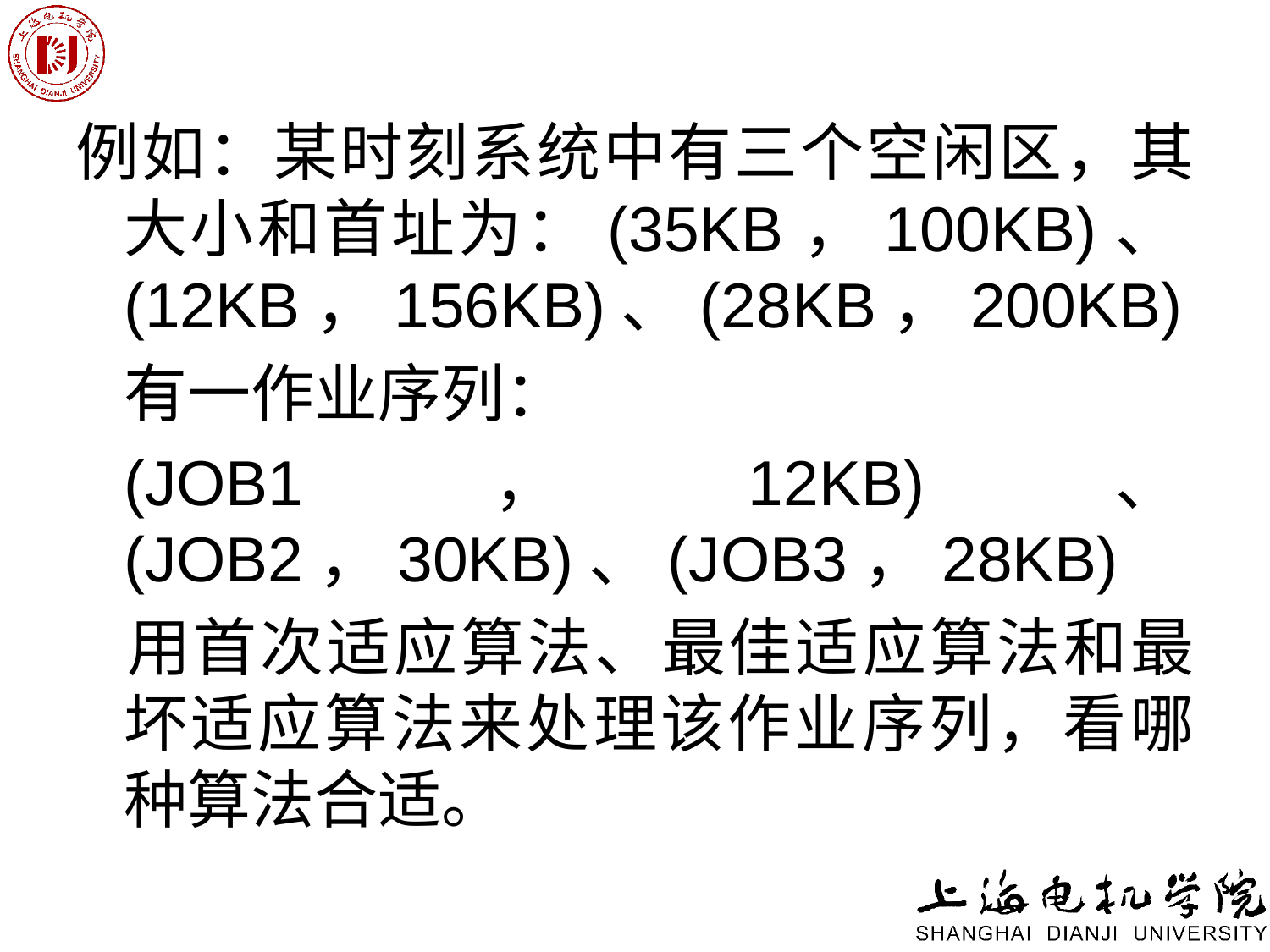

例如：某时刻系统中有三个空闲区，其大小和首址为：(35KB，100KB)、(12KB，156KB)、(28KB，200KB)
	有一作业序列：
	(JOB1，12KB)、(JOB2，30KB)、(JOB3，28KB)
	用首次适应算法、最佳适应算法和最坏适应算法来处理该作业序列，看哪种算法合适。